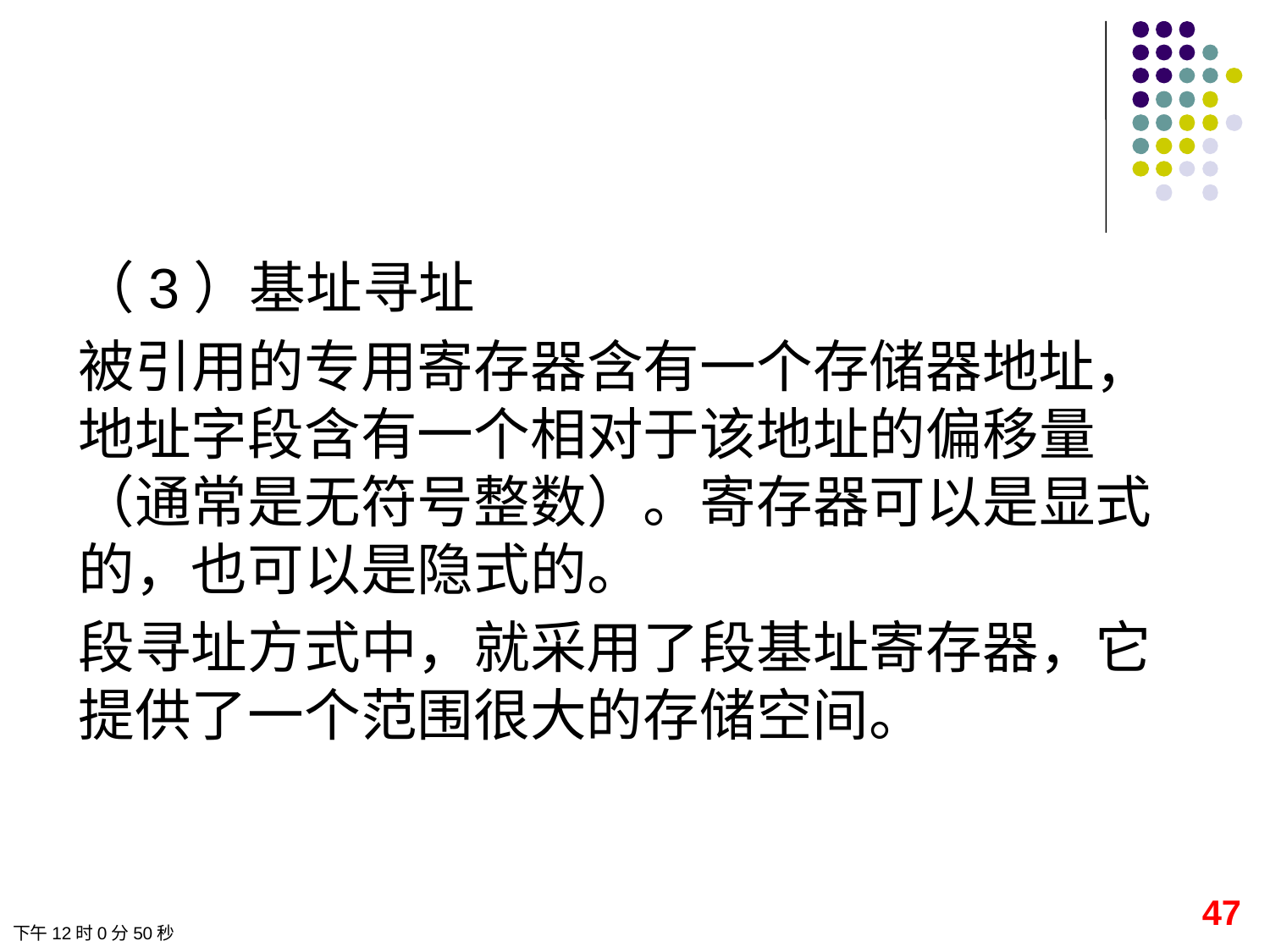

（3）基址寻址
被引用的专用寄存器含有一个存储器地址，地址字段含有一个相对于该地址的偏移量（通常是无符号整数）。寄存器可以是显式的，也可以是隐式的。
段寻址方式中，就采用了段基址寄存器，它提供了一个范围很大的存储空间。
47
下午12时0分50秒